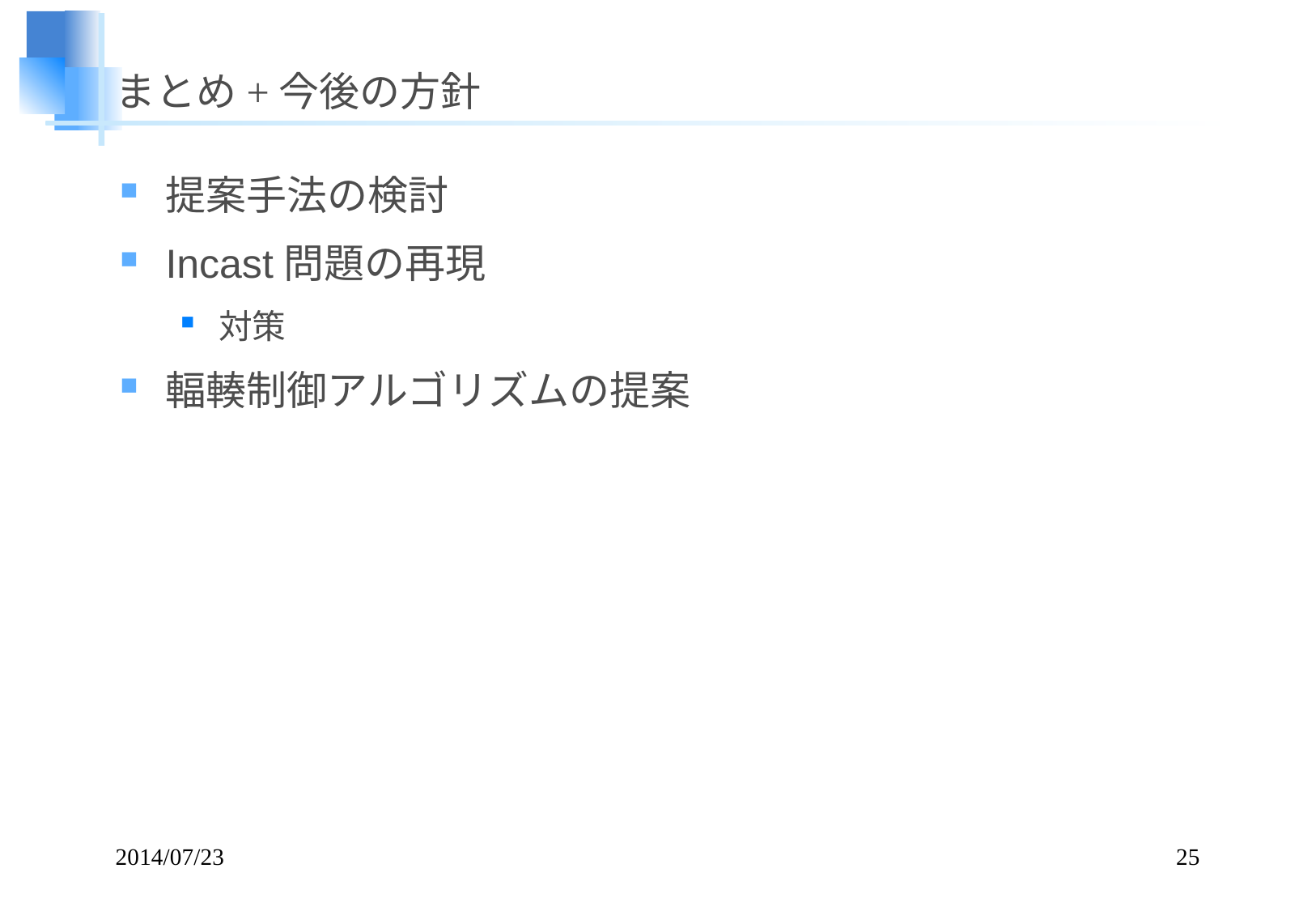

# まとめ+今後の方針
提案手法の検討
Incast問題の再現
対策
輻輳制御アルゴリズムの提案
2014/07/23
25